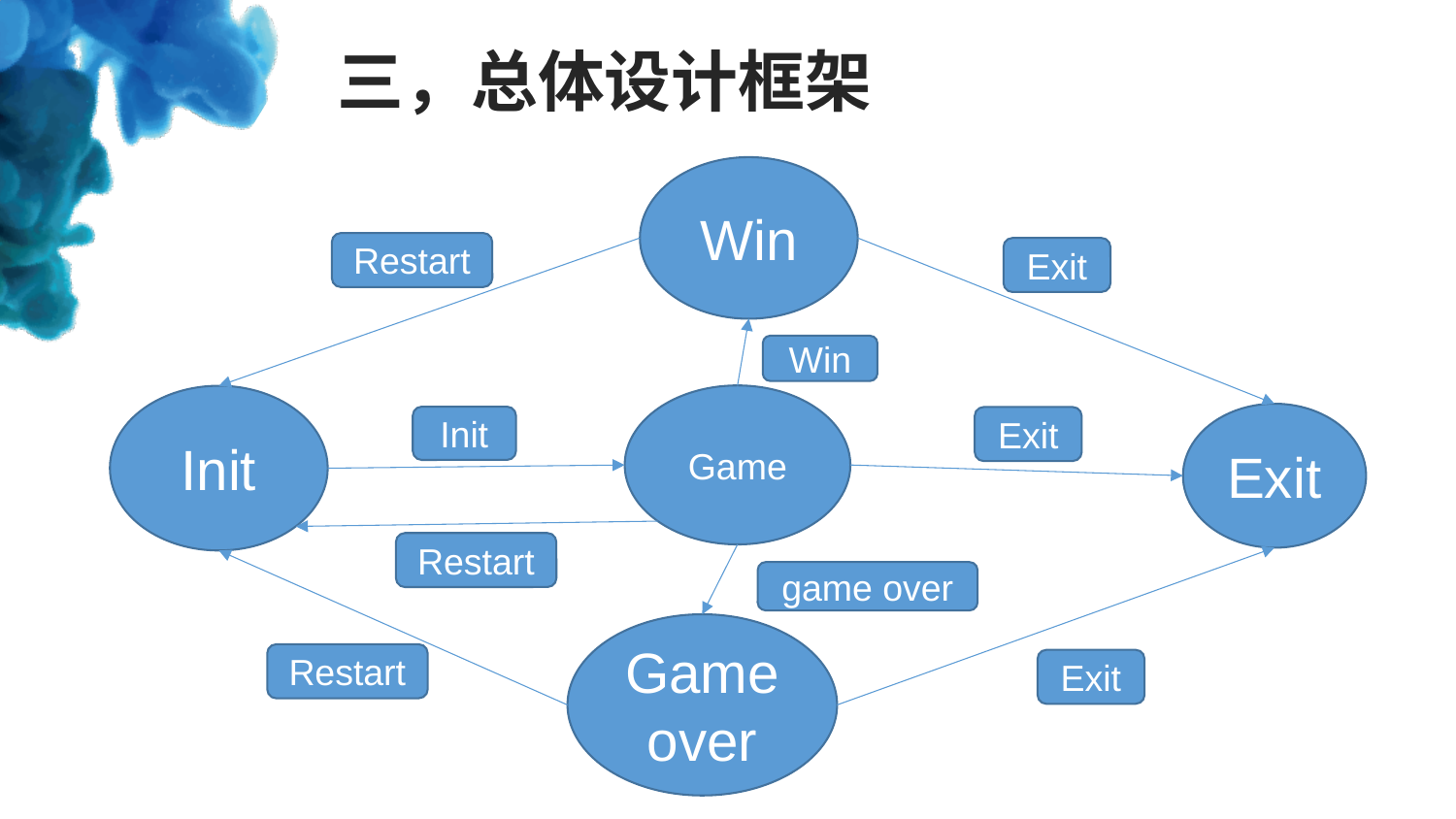

三，总体设计框架
Win
Restart
Exit
Win
Game
Init
Exit
Init
Exit
Restart
game over
Game
over
Restart
Exit